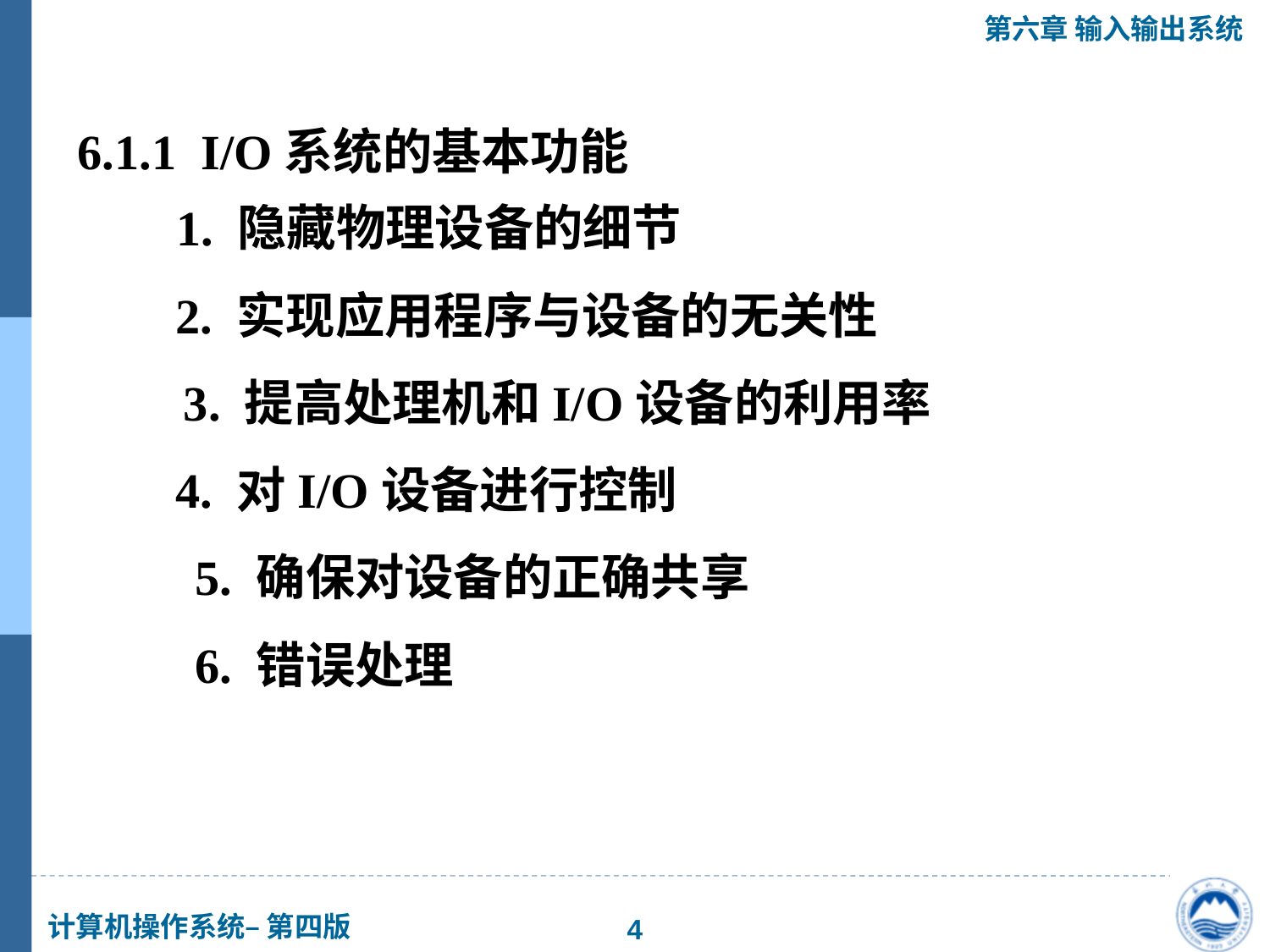

6.1.1  I/O系统的基本功能
　1. 隐藏物理设备的细节
        2. 实现应用程序与设备的无关性
　    3. 提高处理机和I/O设备的利用率
        4. 对I/O设备进行控制
    　5. 确保对设备的正确共享
  　  6. 错误处理